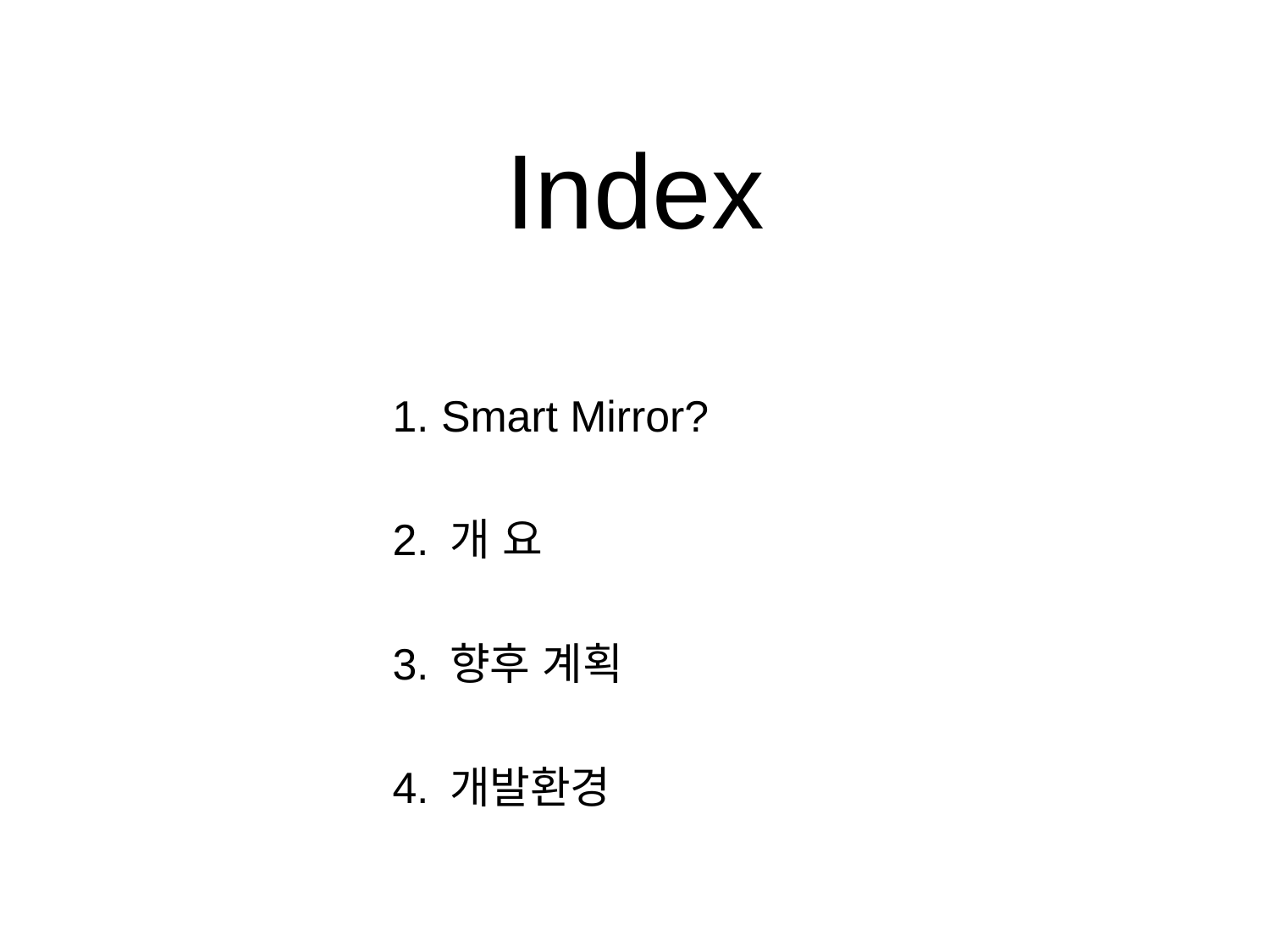

# Index

                  1. Smart Mirror?

                  2. 개 요

                  3. 향후 계획

                  4. 개발환경